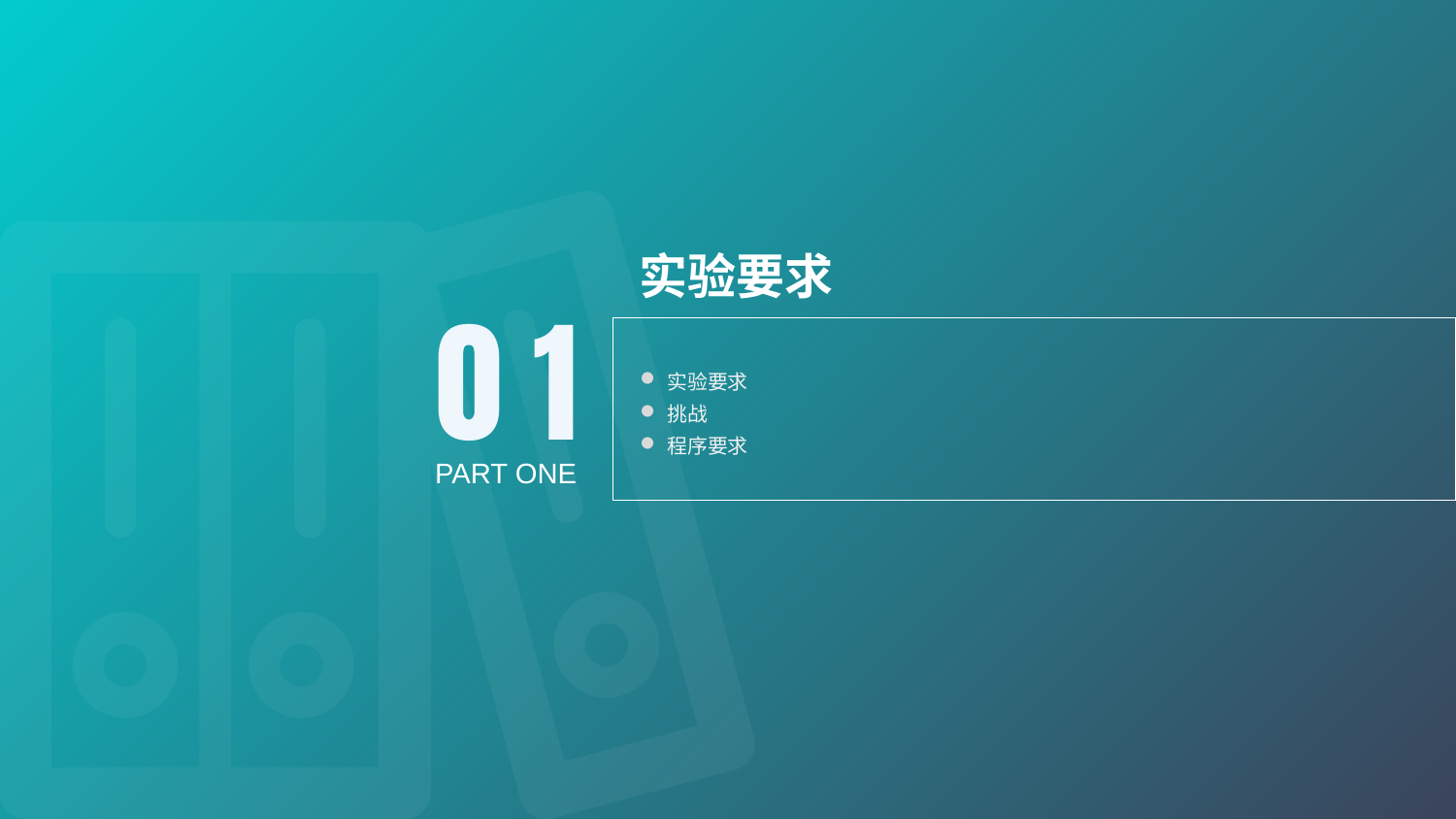

实验要求
0 1

实验要求
挑战
程序要求
PART ONE